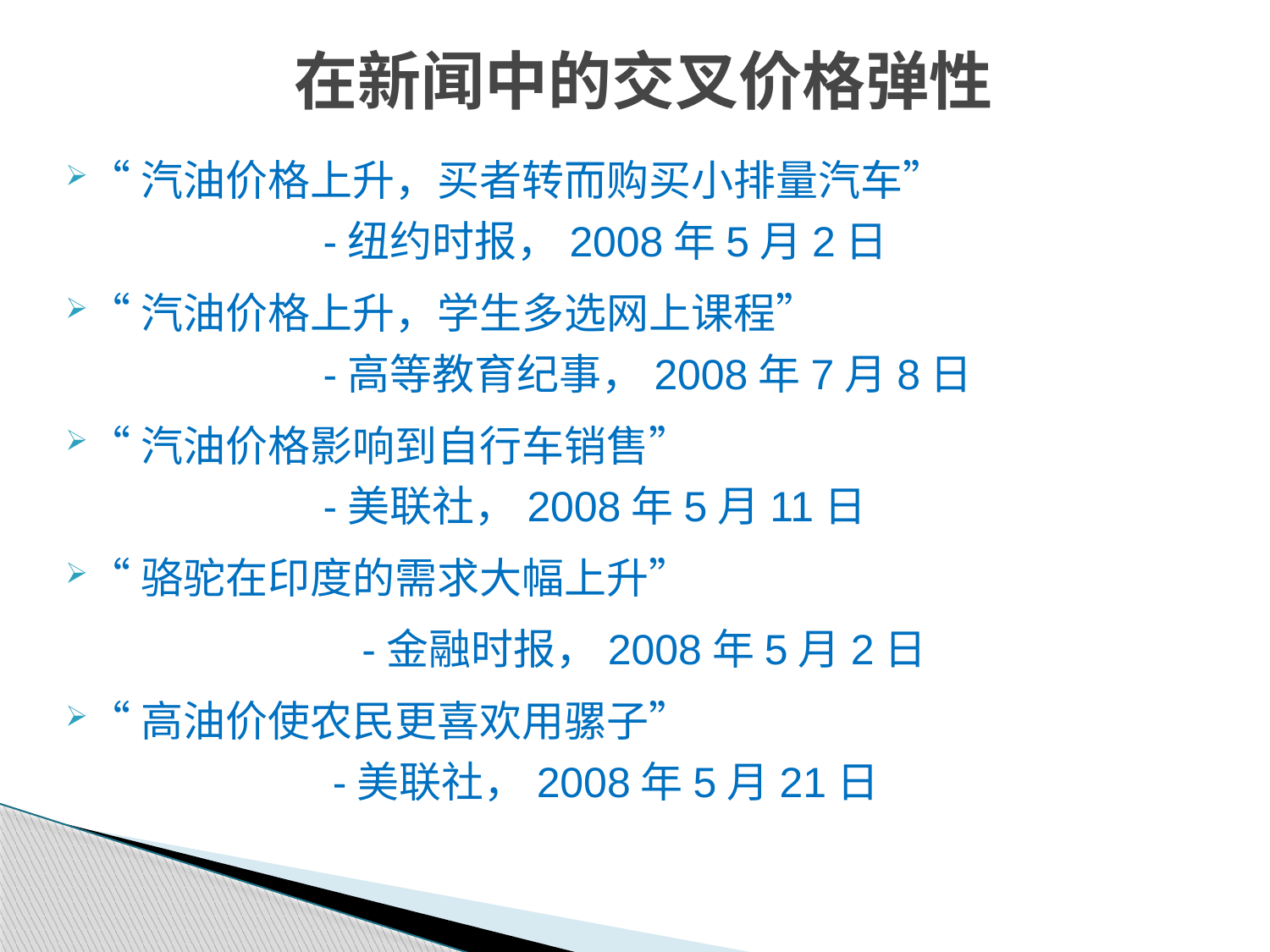

在新闻中的交叉价格弹性
“汽油价格上升，买者转而购买小排量汽车”
                          -纽约时报，2008年5月2日
“汽油价格上升，学生多选网上课程”
                          -高等教育纪事，2008年7月8日
“汽油价格影响到自行车销售”
                          -美联社，2008年5月11日
“骆驼在印度的需求大幅上升”
                         -金融时报，2008年5月2日
“高油价使农民更喜欢用骡子”
                           -美联社，2008年5月21日